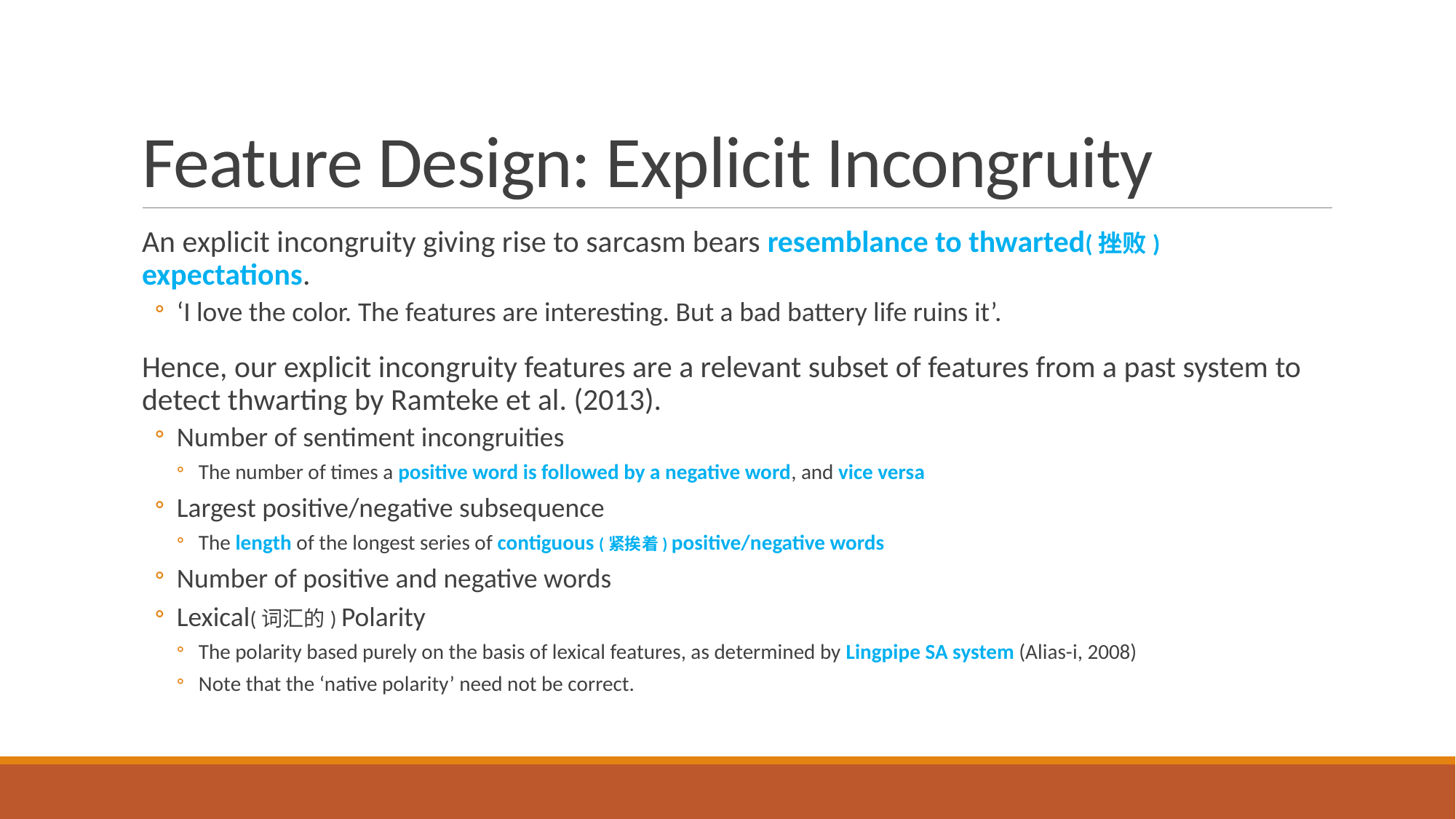

# Feature Design: Explicit Incongruity
An explicit incongruity giving rise to sarcasm bears resemblance to thwarted(挫败) expectations.
‘I love the color. The features are interesting. But a bad battery life ruins it’.
Hence, our explicit incongruity features are a relevant subset of features from a past system to detect thwarting by Ramteke et al. (2013).
Number of sentiment incongruities
The number of times a positive word is followed by a negative word, and vice versa
Largest positive/negative subsequence
The length of the longest series of contiguous (紧挨着) positive/negative words
Number of positive and negative words
Lexical(词汇的) Polarity
The polarity based purely on the basis of lexical features, as determined by Lingpipe SA system (Alias-i, 2008)
Note that the ‘native polarity’ need not be correct.